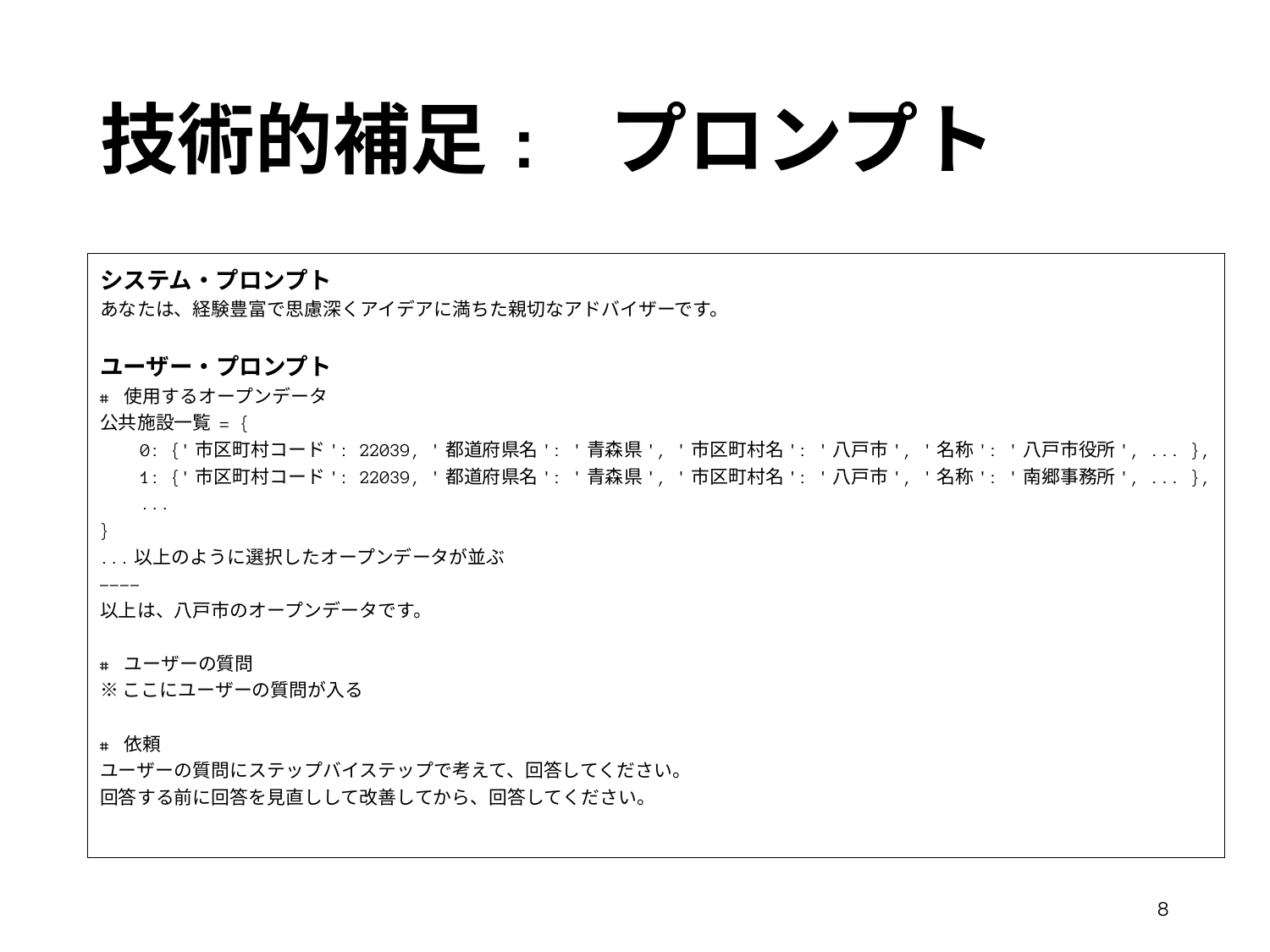

# 技術的補足: プロンプト
システム・プロンプト
あなたは、経験豊富で思慮深くアイデアに満ちた親切なアドバイザーです。

ユーザー・プロンプト
# 使用するオープンデータ
公共施設一覧 = {
    0: {'市区町村コード': 22039, '都道府県名': '青森県', '市区町村名': '八戸市', '名称': '八戸市役所', ... },
    1: {'市区町村コード': 22039, '都道府県名': '青森県', '市区町村名': '八戸市', '名称': '南郷事務所', ... },
    ...
}
...以上のように選択したオープンデータが並ぶ
----
以上は、八戸市のオープンデータです。

# ユーザーの質問
※ここにユーザーの質問が入る

# 依頼
ユーザーの質問にステップバイステップで考えて、回答してください。
回答する前に回答を見直しして改善してから、回答してください。
8